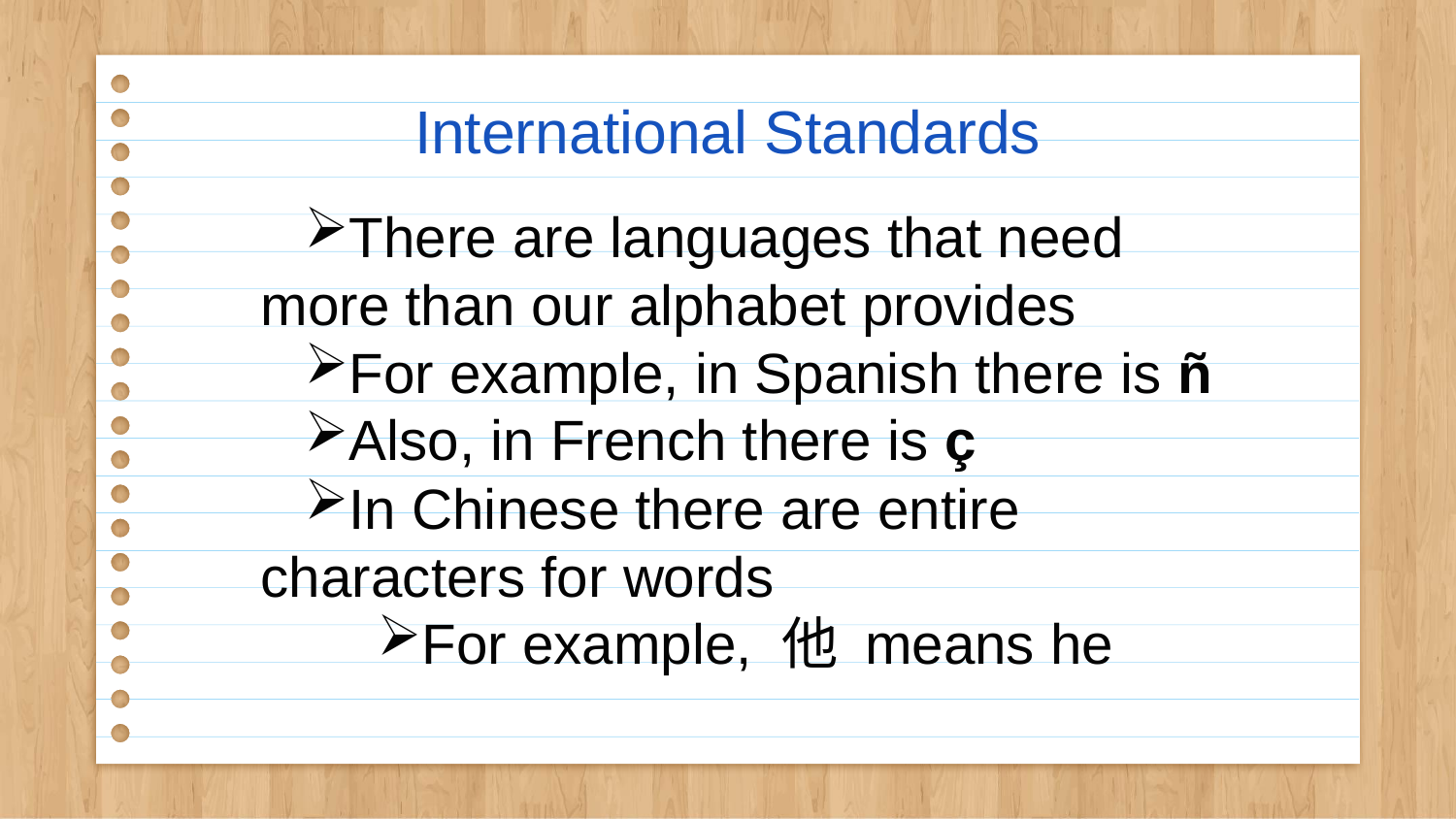

# International Standards
There are languages that need more than our alphabet provides
For example, in Spanish there is ñ
Also, in French there is ç
In Chinese there are entire characters for words
For example, 他 means he